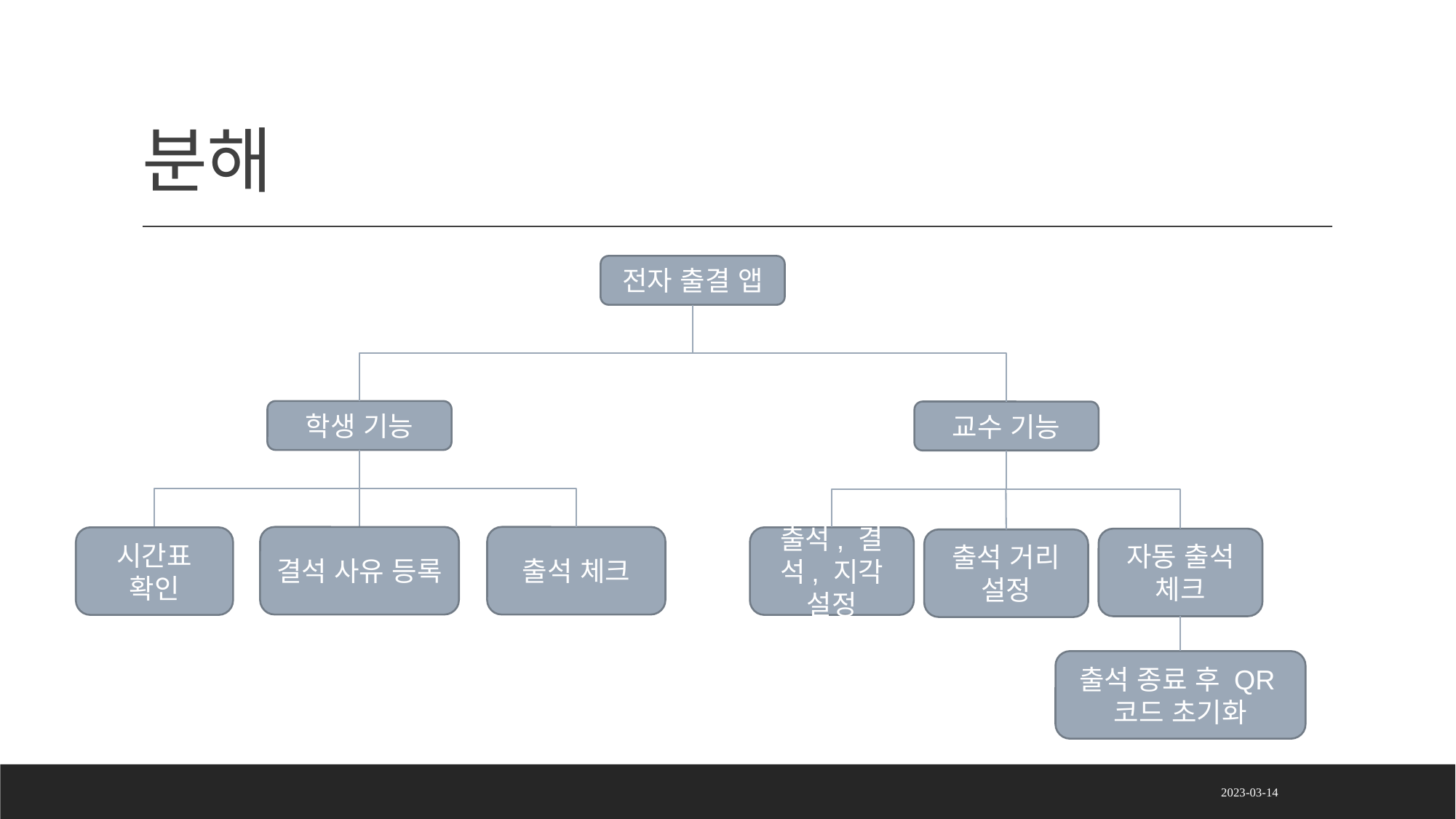

# 분해
전자 출결 앱
학생 기능
교수 기능
결석 사유 등록
출석 체크
시간표 확인
출석, 결석, 지각 설정
자동 출석 체크
출석 거리 설정
출석 종료 후 QR코드 초기화
2023-03-14